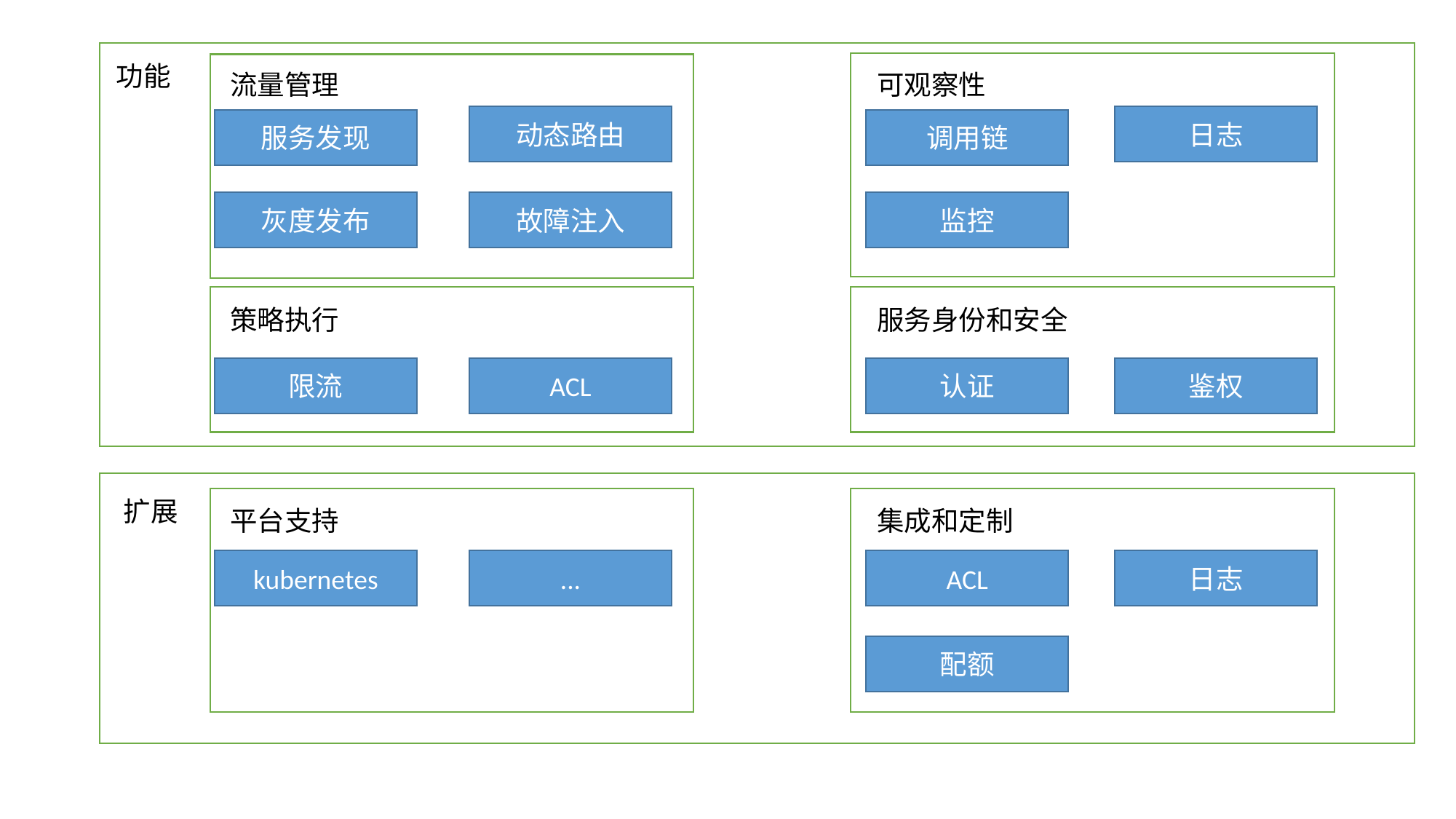

功能

流量管理
可观察性
动态路由
日志
服务发现
调用链
灰度发布
故障注入
监控

策略执行
服务身份和安全
限流
ACL
认证
鉴权

扩展

平台支持
集成和定制
kubernetes
...
ACL
日志
配额